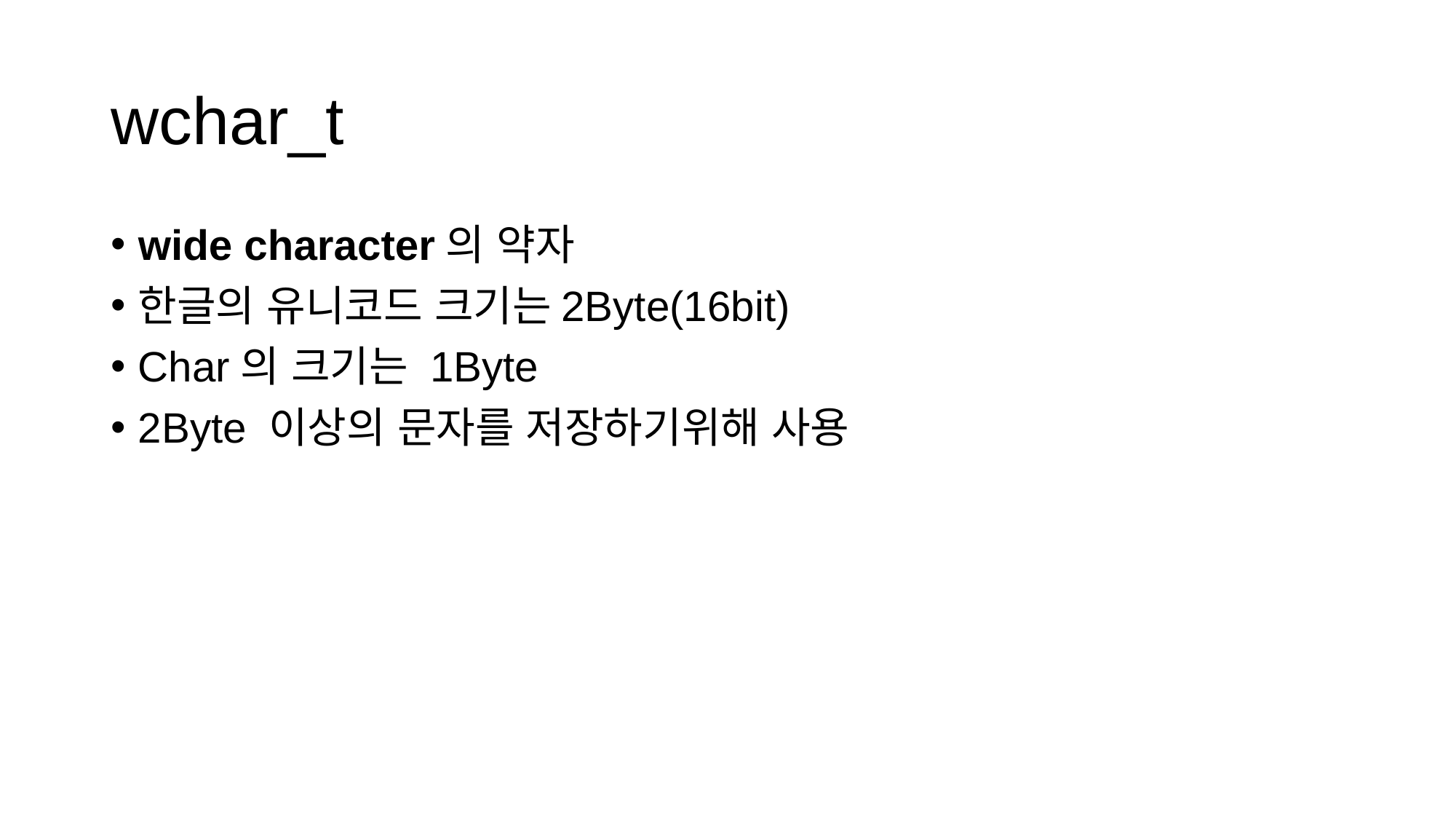

# wchar_t
wide character의 약자
한글의 유니코드 크기는2Byte(16bit)
Char의 크기는 1Byte
2Byte 이상의 문자를 저장하기위해 사용